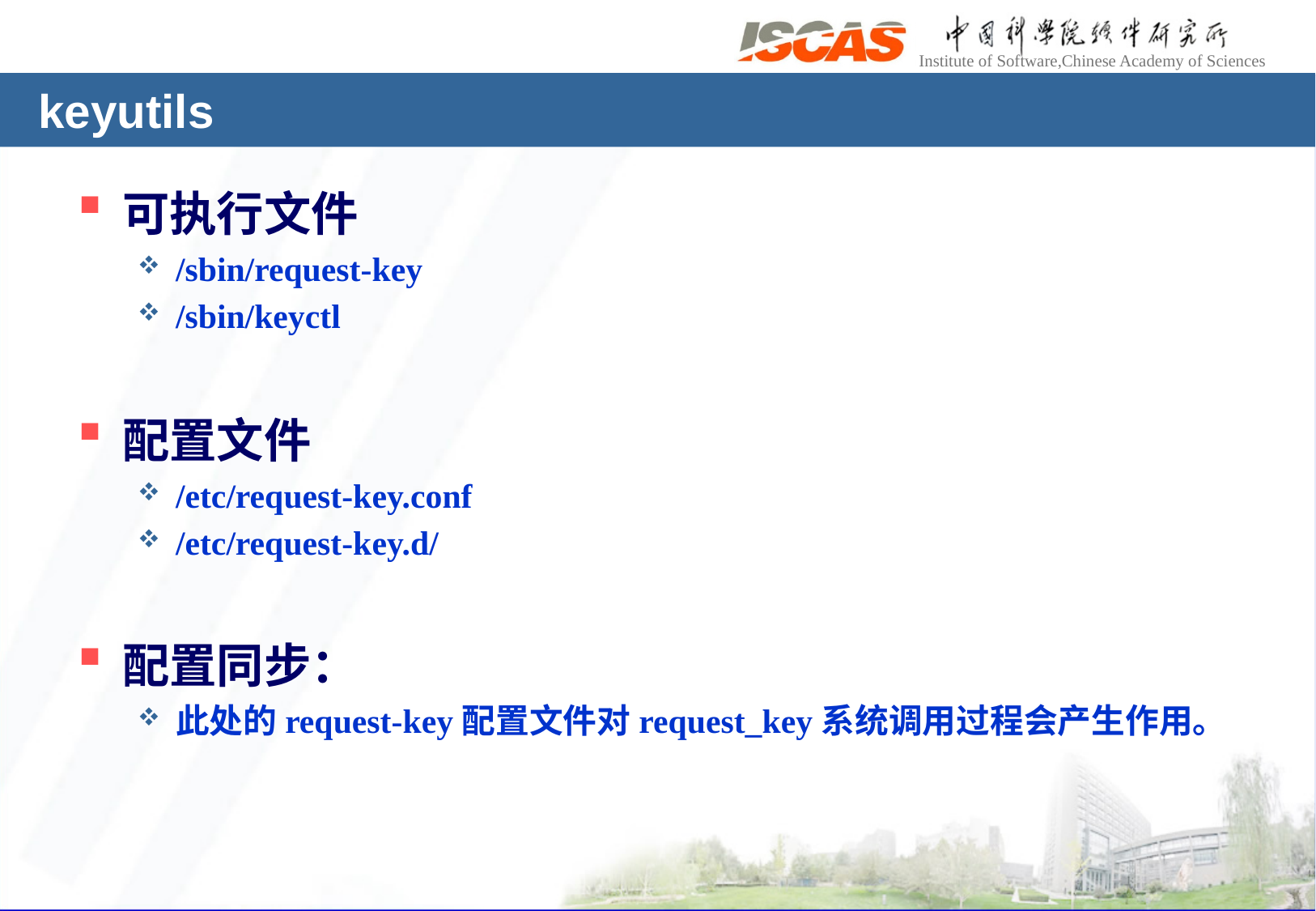

# keyutils
可执行文件
/sbin/request-key
/sbin/keyctl

配置文件
/etc/request-key.conf
/etc/request-key.d/

配置同步：
此处的request-key配置文件对request_key系统调用过程会产生作用。